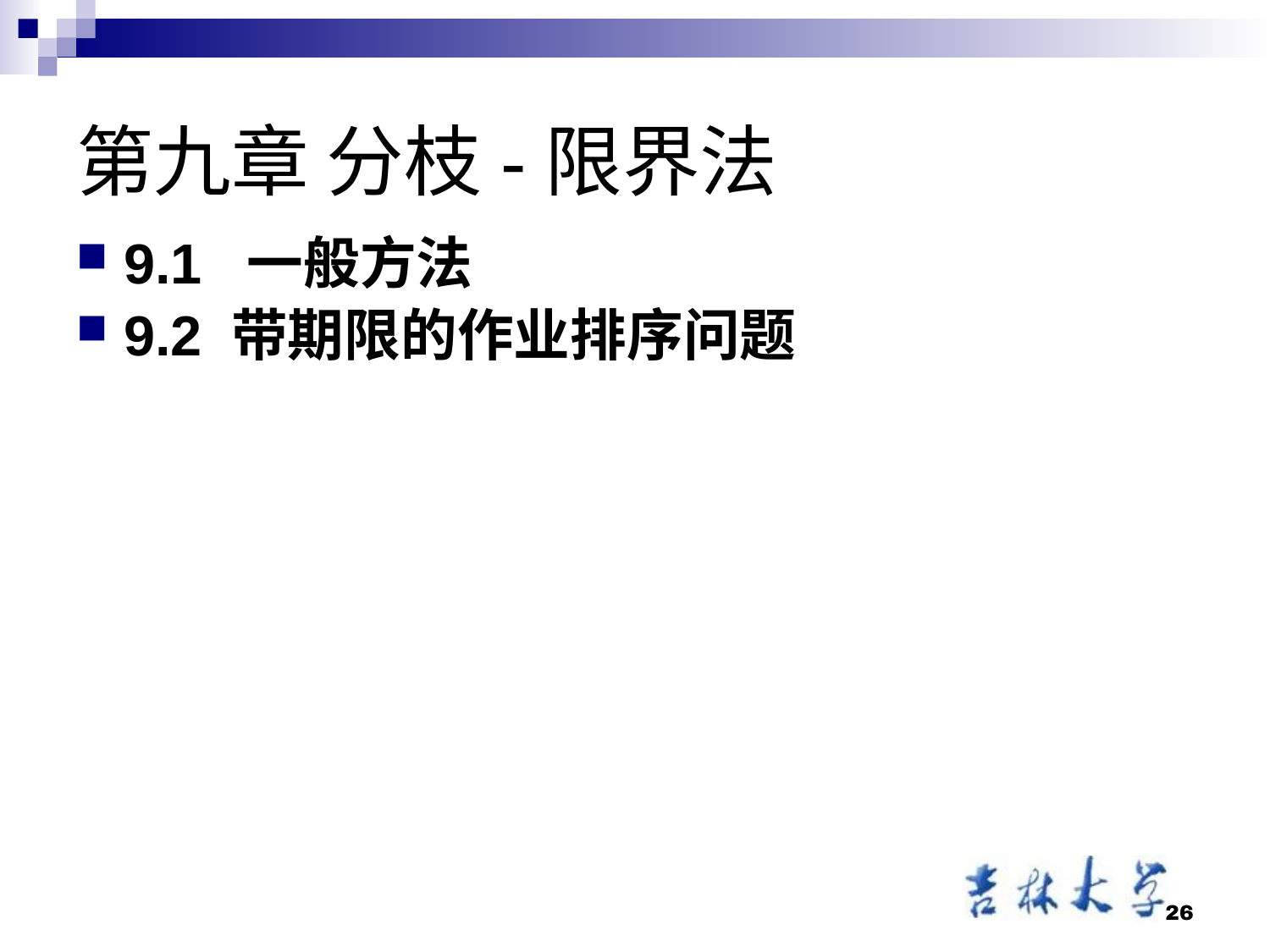

# 第九章 分枝-限界法
9.1  一般方法
9.2 带期限的作业排序问题
26